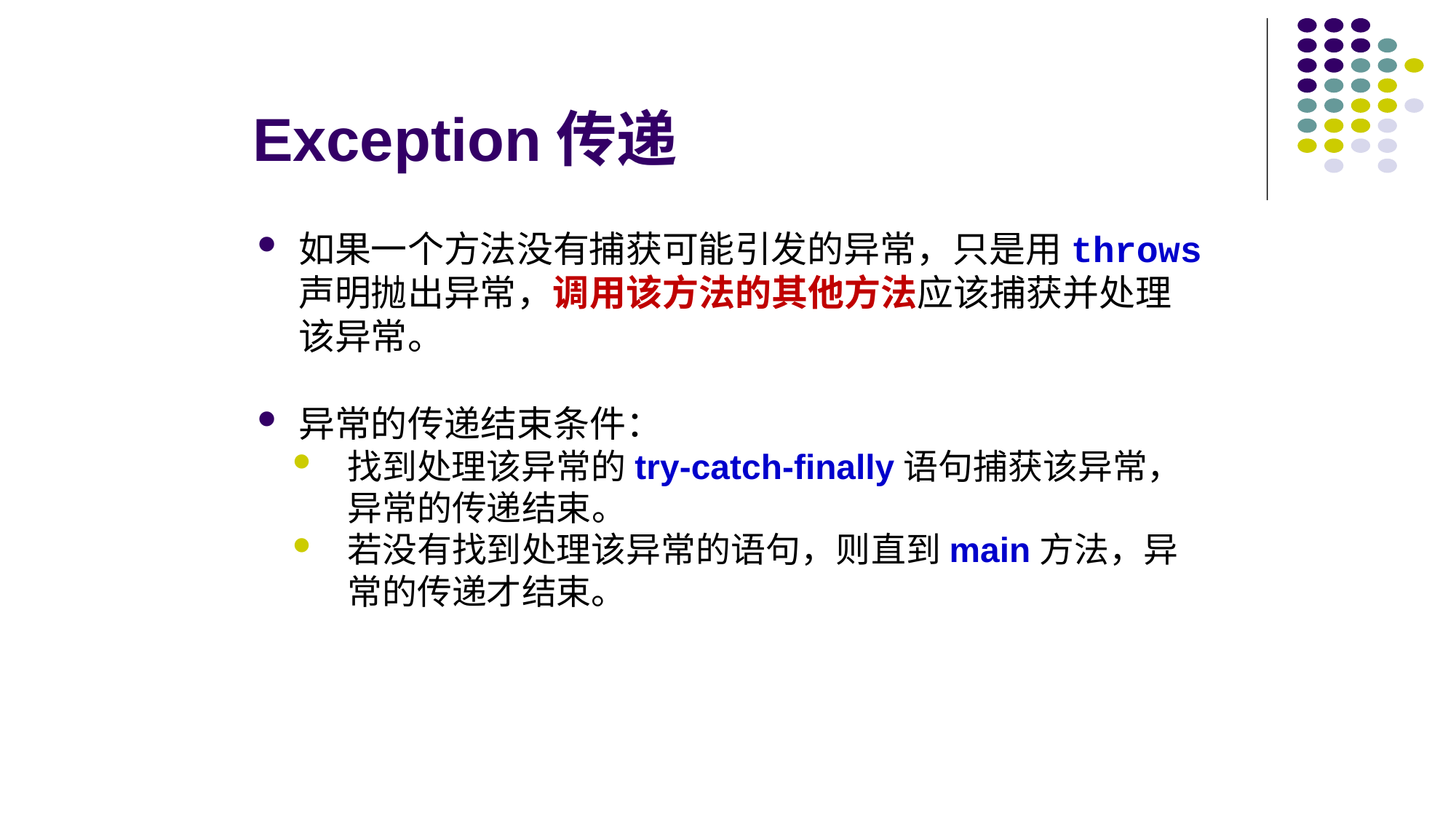

# Exception传递
如果一个方法没有捕获可能引发的异常，只是用throws声明抛出异常，调用该方法的其他方法应该捕获并处理该异常。

异常的传递结束条件：
找到处理该异常的try-catch-finally语句捕获该异常，异常的传递结束。
若没有找到处理该异常的语句，则直到main方法，异常的传递才结束。

47